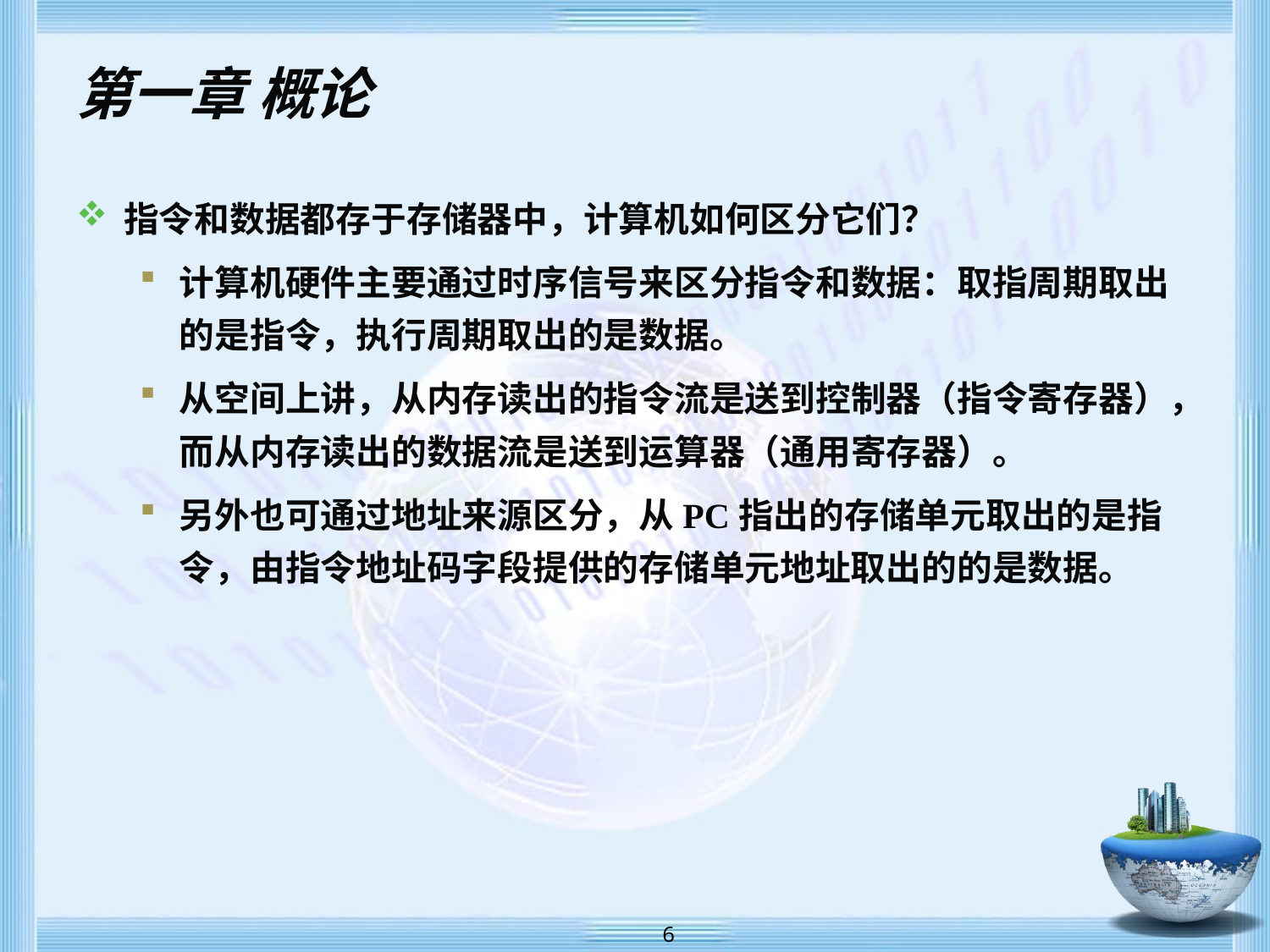

# 第一章 概论
指令和数据都存于存储器中，计算机如何区分它们？
计算机硬件主要通过时序信号来区分指令和数据：取指周期取出的是指令，执行周期取出的是数据。
从空间上讲，从内存读出的指令流是送到控制器（指令寄存器），而从内存读出的数据流是送到运算器（通用寄存器）。
另外也可通过地址来源区分，从PC指出的存储单元取出的是指令，由指令地址码字段提供的存储单元地址取出的的是数据。

    6